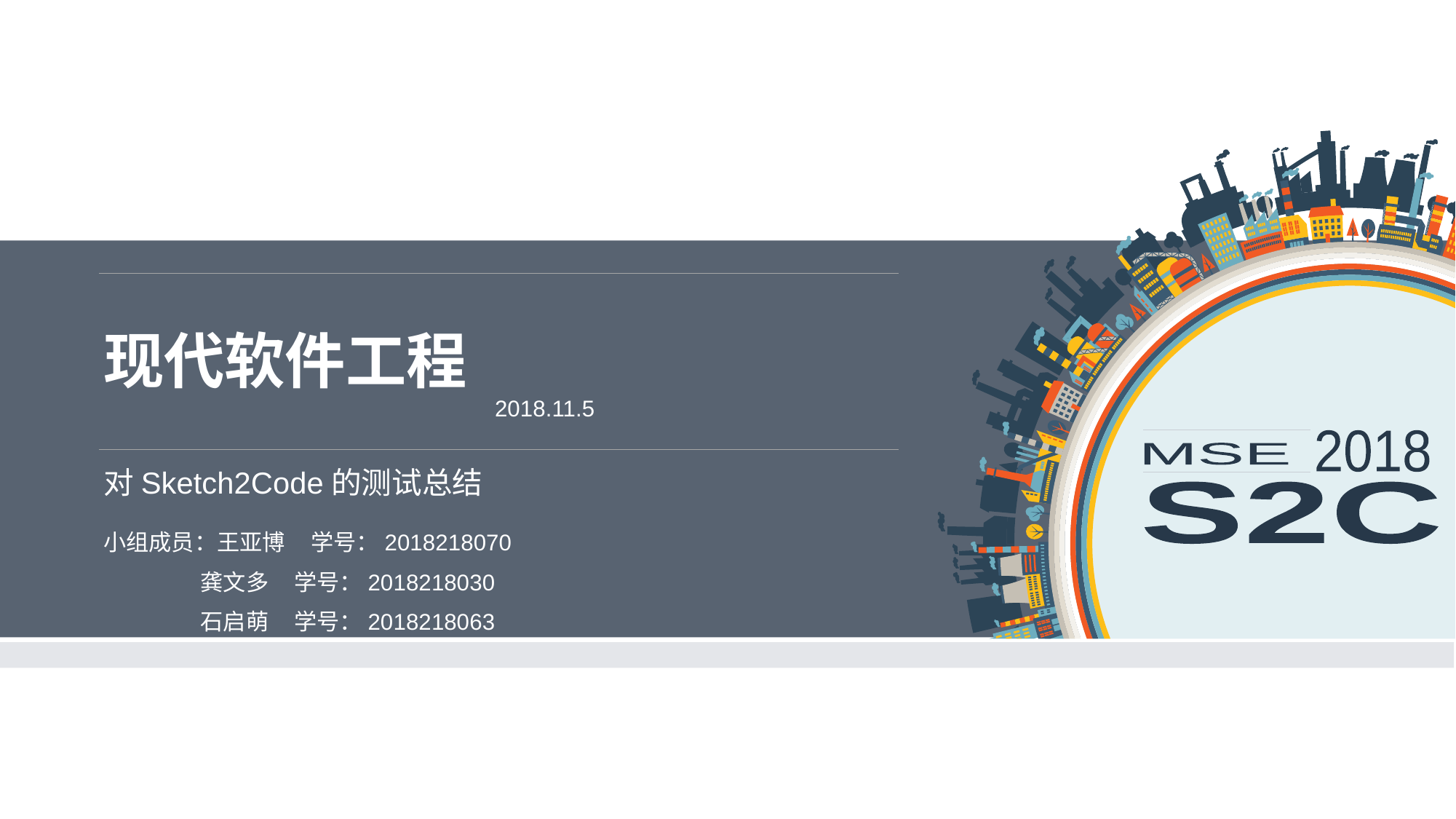

# 现代软件工程
2018.11.5
2018
MSE
S2C
对Sketch2Code的测试总结
小组成员：王亚博     学号：2018218070
                  龚文多     学号：2018218030
                  石启萌     学号：2018218063